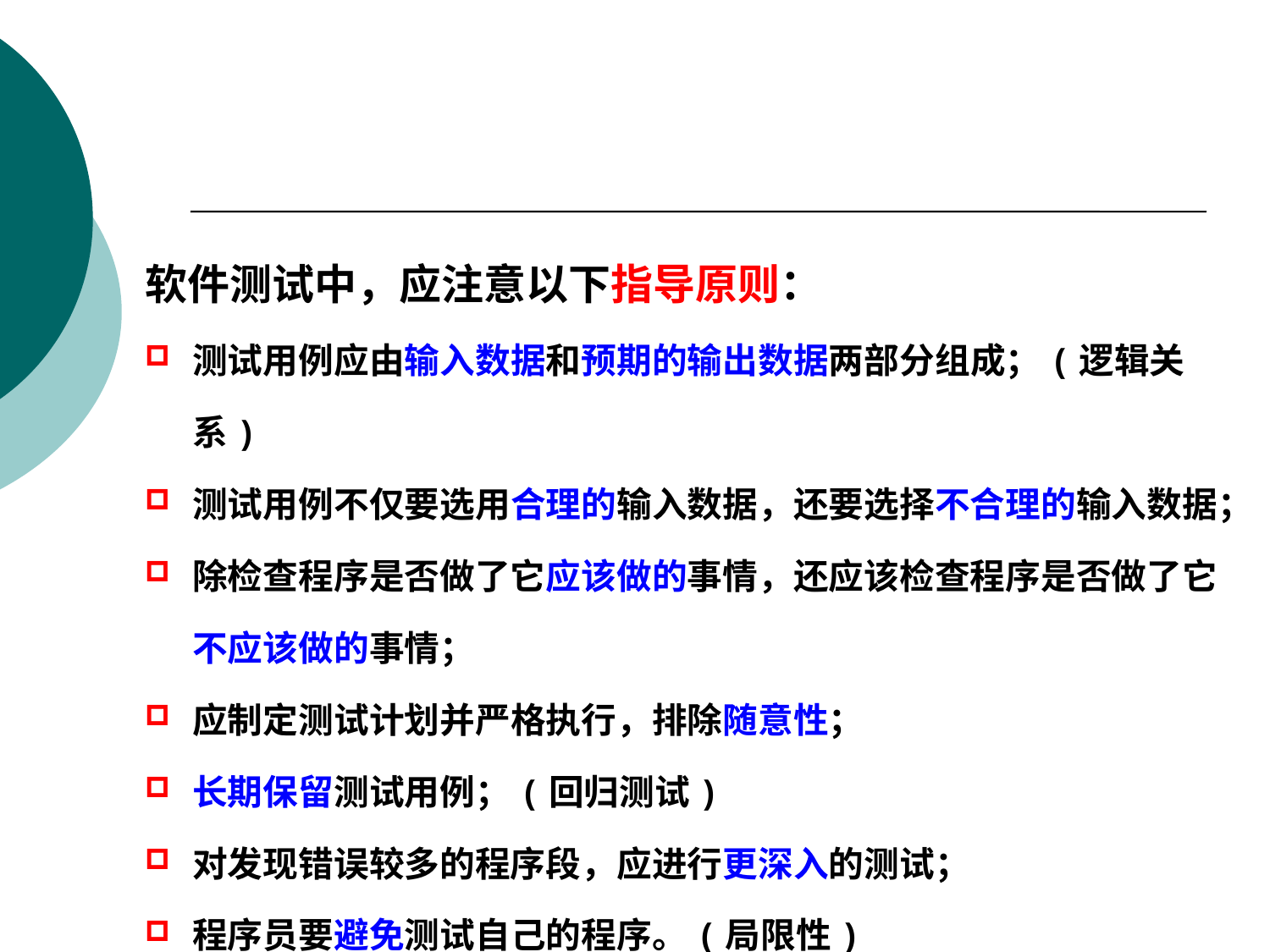

软件测试中，应注意以下指导原则：
测试用例应由输入数据和预期的输出数据两部分组成；(逻辑关系)
测试用例不仅要选用合理的输入数据，还要选择不合理的输入数据；
除检查程序是否做了它应该做的事情，还应该检查程序是否做了它  不应该做的事情；
应制定测试计划并严格执行，排除随意性；
长期保留测试用例；(回归测试)
对发现错误较多的程序段，应进行更深入的测试；
程序员要避免测试自己的程序。(局限性)